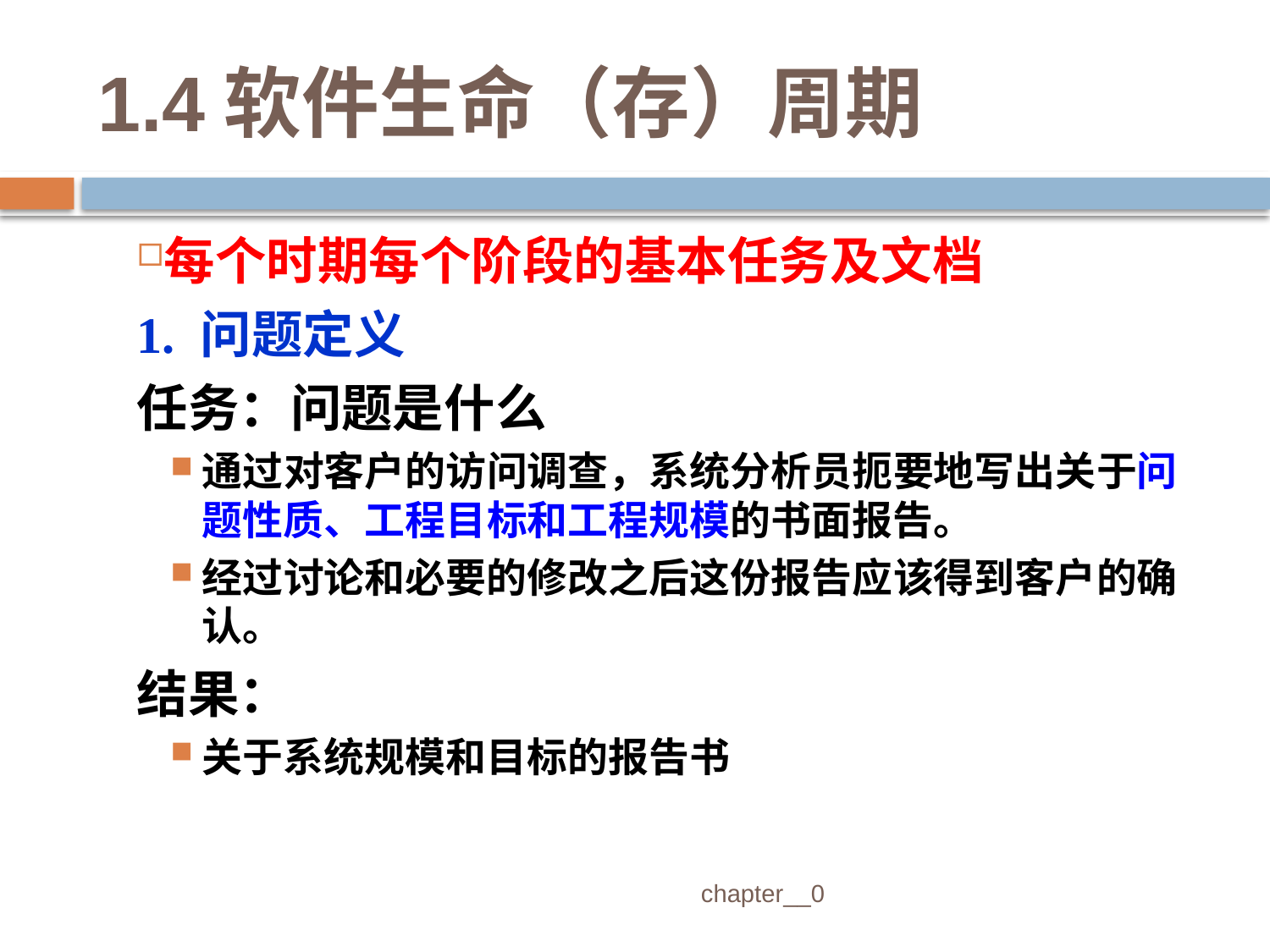

# 1.4软件生命（存）周期
28
每个时期每个阶段的基本任务及文档
1. 问题定义
任务：问题是什么
通过对客户的访问调查，系统分析员扼要地写出关于问题性质、工程目标和工程规模的书面报告。
经过讨论和必要的修改之后这份报告应该得到客户的确认。
结果：
关于系统规模和目标的报告书
 chapter__0